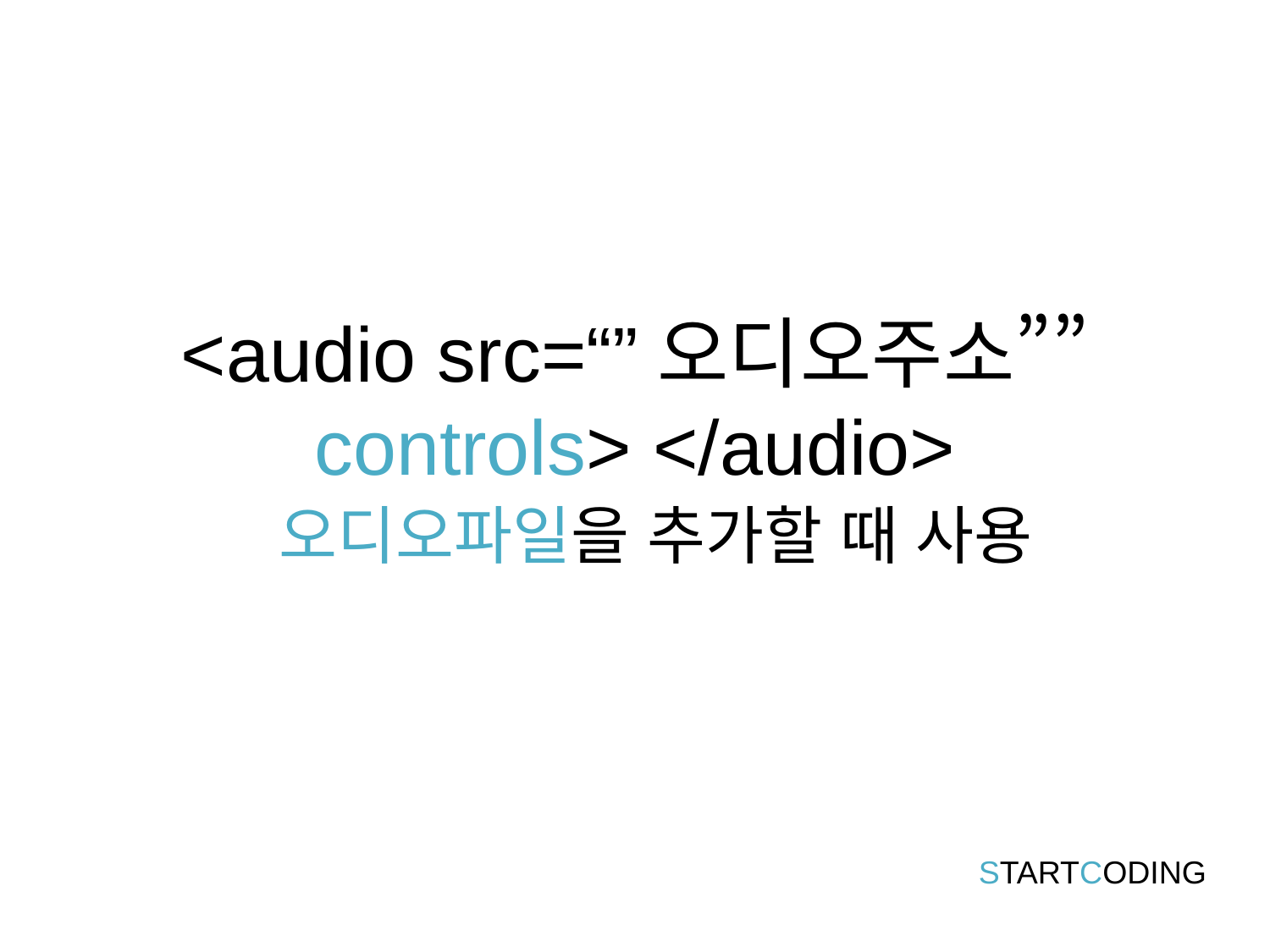

# <audio src=“”오디오주소”” controls> </audio>
오디오파일을 추가할 때 사용
STARTCODING